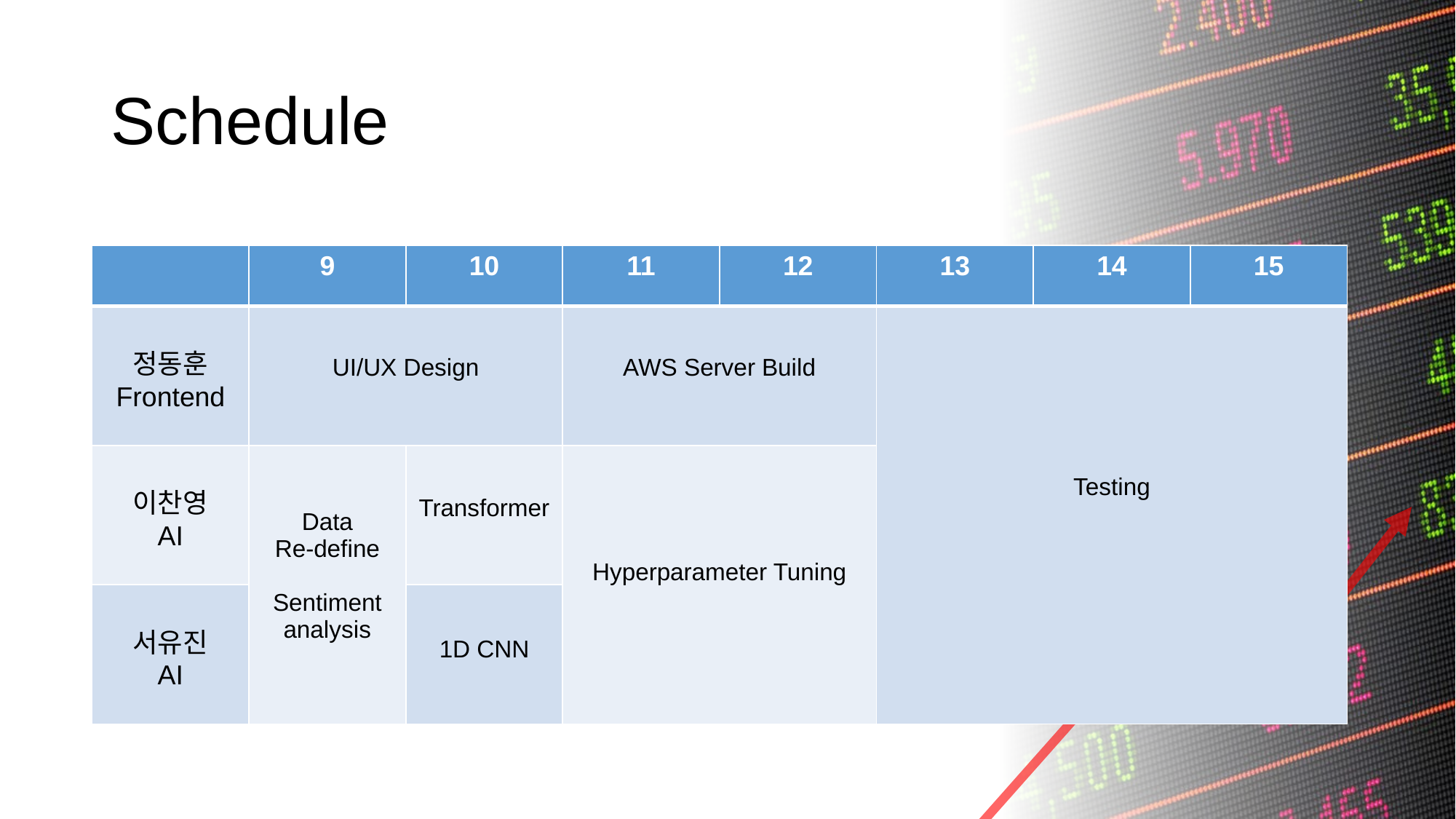

# Schedule
|  | 9 | 10 | 11 | 12 | 13 | 14 | 15 |
| --- | --- | --- | --- | --- | --- | --- | --- |
| 정동훈 Frontend | UI/UX Design |  | AWS Server Build |  | Testing |  |  |
| 이찬영 AI | Data Re-define Sentiment analysis | Transformer | Hyperparameter Tuning |  |  |  |  |
| 서유진 AI |  | 1D CNN |  |  |  |  |  |